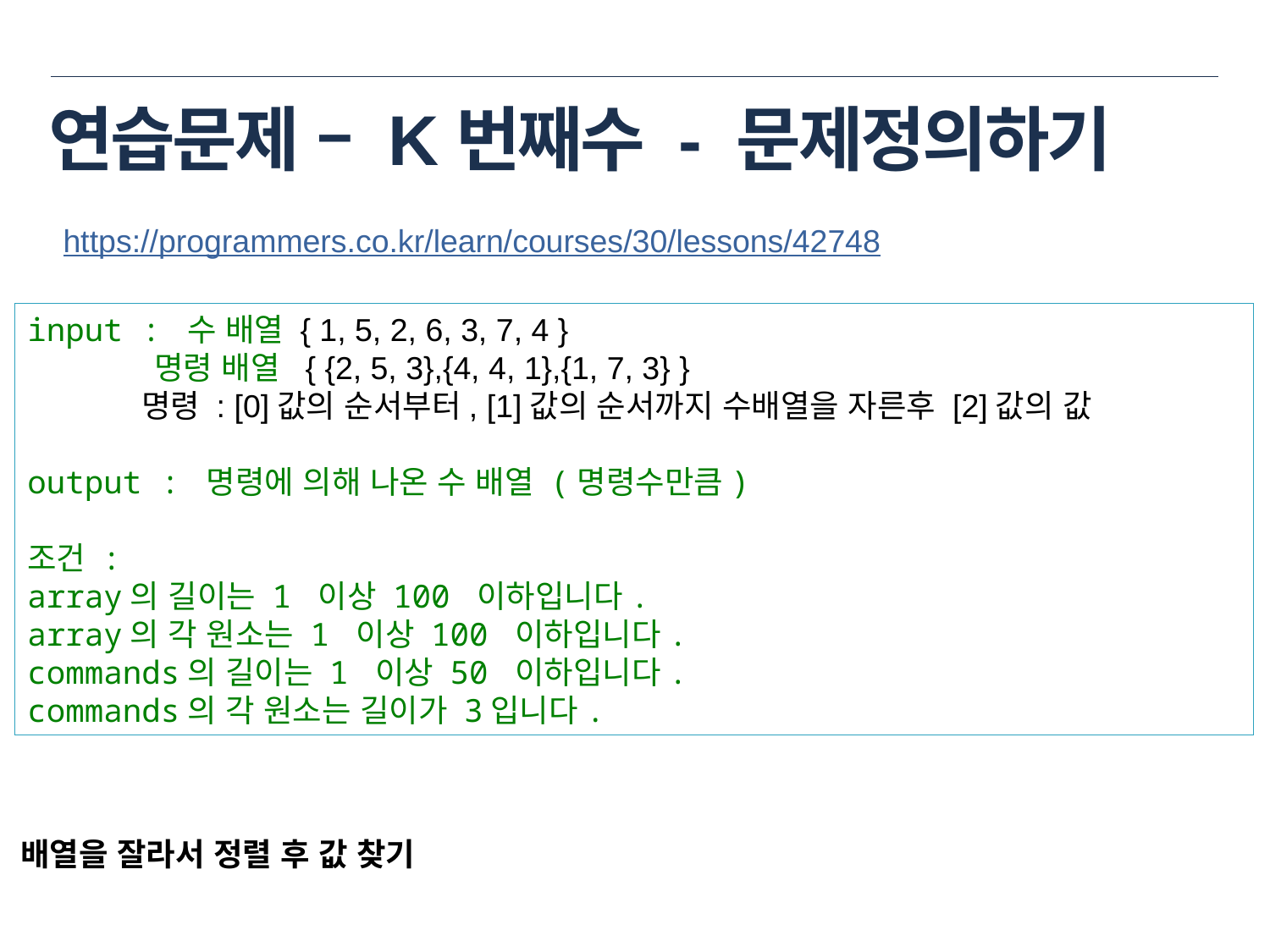

연습문제 – K번째수 - 문제정의하기
https://programmers.co.kr/learn/courses/30/lessons/42748
input : 수 배열 { 1, 5, 2, 6, 3, 7, 4 }
	명령 배열  { {2, 5, 3},{4, 4, 1},{1, 7, 3} }
            명령 : [0]값의 순서부터, [1]값의 순서까지 수배열을 자른후 [2]값의 값

output : 명령에 의해 나온 수 배열 (명령수만큼)

조건 :
array의 길이는 1 이상 100 이하입니다.
array의 각 원소는 1 이상 100 이하입니다.
commands의 길이는 1 이상 50 이하입니다.
commands의 각 원소는 길이가 3입니다.
배열을 잘라서 정렬 후 값 찾기